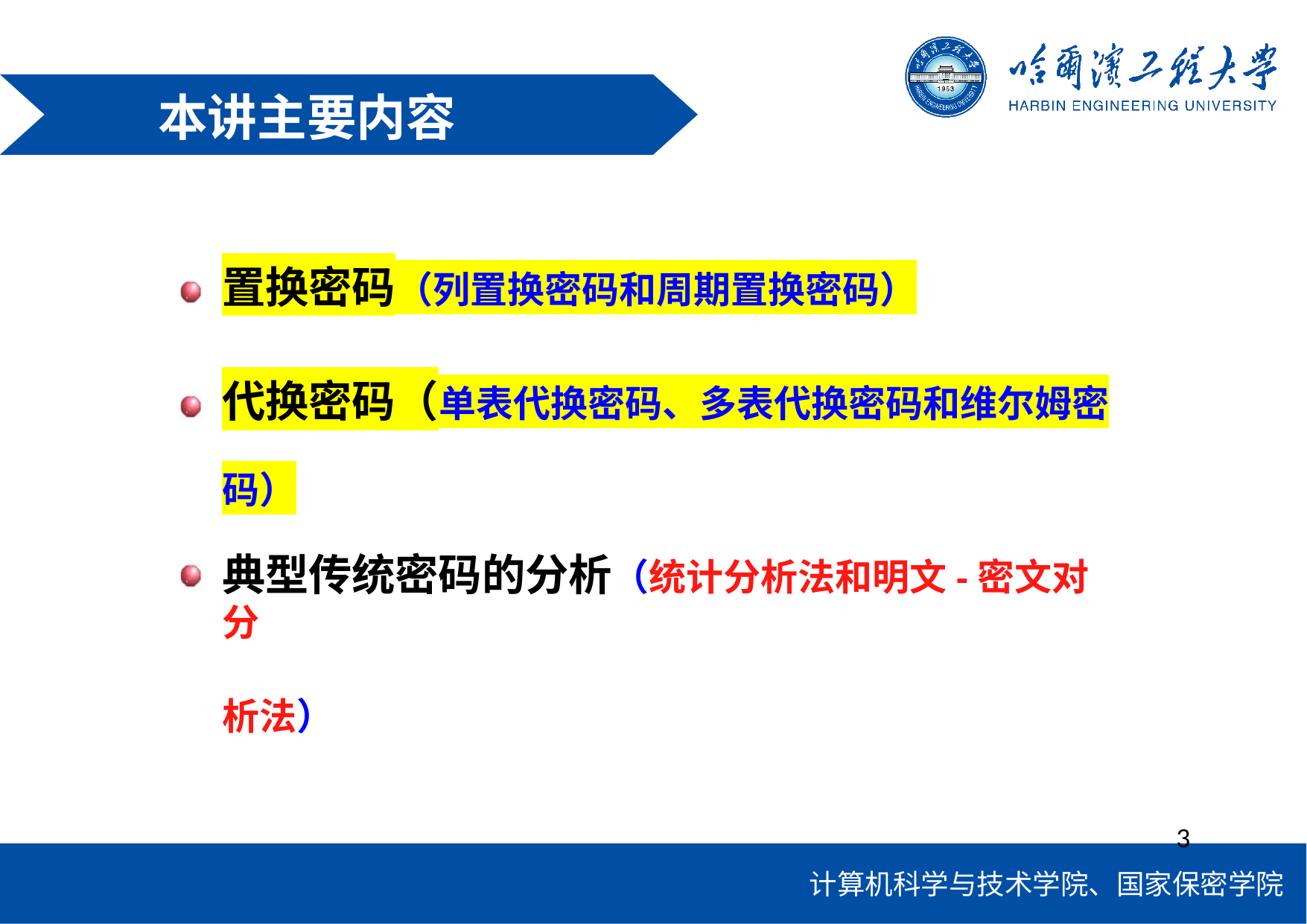

# 本讲主要内容
置换密码（列置换密码和周期置换密码）
代换密码（单表代换密码、多表代换密码和维尔姆密 码）

典型传统密码的分析（统计分析法和明文-密文对分

析法）

3